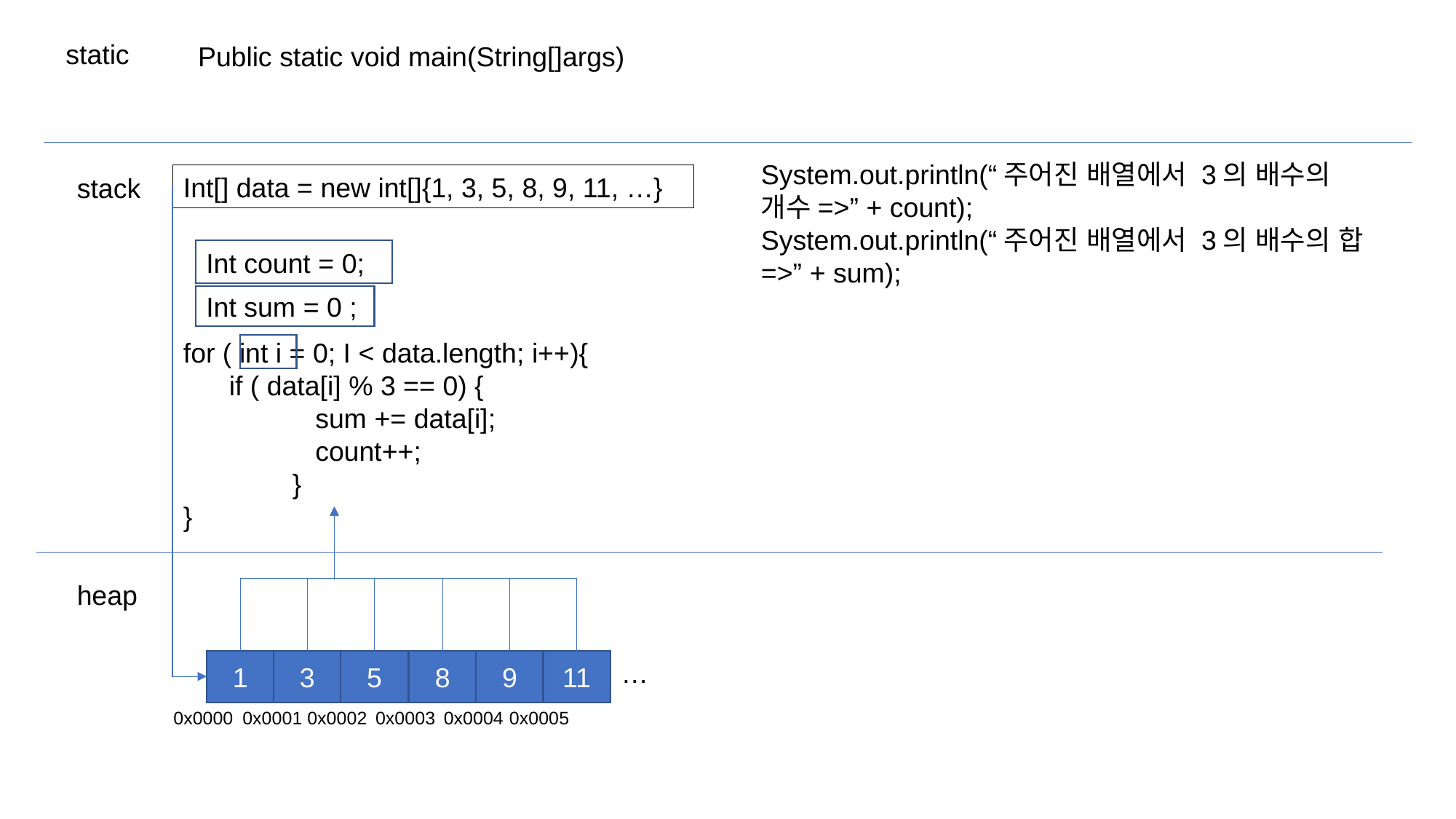

static
Public static void main(String[]args)
System.out.println(“주어진 배열에서 3의 배수의 개수=>” + count);
System.out.println(“주어진 배열에서 3의 배수의 합=>” + sum);
Int[] data = new int[]{1, 3, 5, 8, 9, 11, …}
stack

Int count = 0;
Int sum = 0 ;

for ( int i = 0; I < data.length; i++){
      if ( data[i] % 3 == 0) {
	   sum += data[i];
	   count++;
	}
}

heap
5
11
…
1
3
8
9
0x0001
0x0002
0x0003
0x0004
0x0005
0x0000